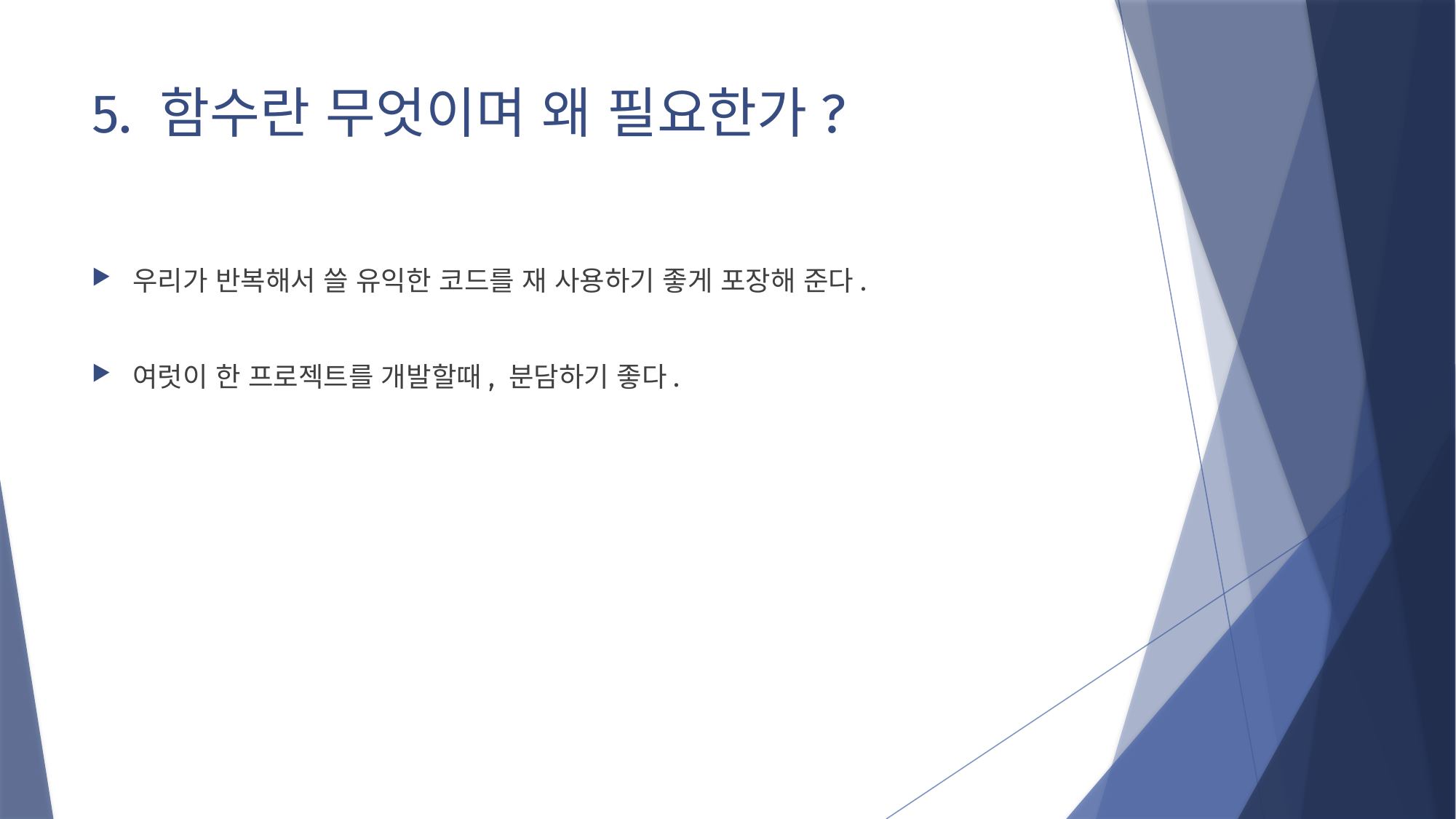

# 5. 함수란 무엇이며 왜 필요한가?
우리가 반복해서 쓸 유익한 코드를 재 사용하기 좋게 포장해 준다.

여럿이 한 프로젝트를 개발할때, 분담하기 좋다.